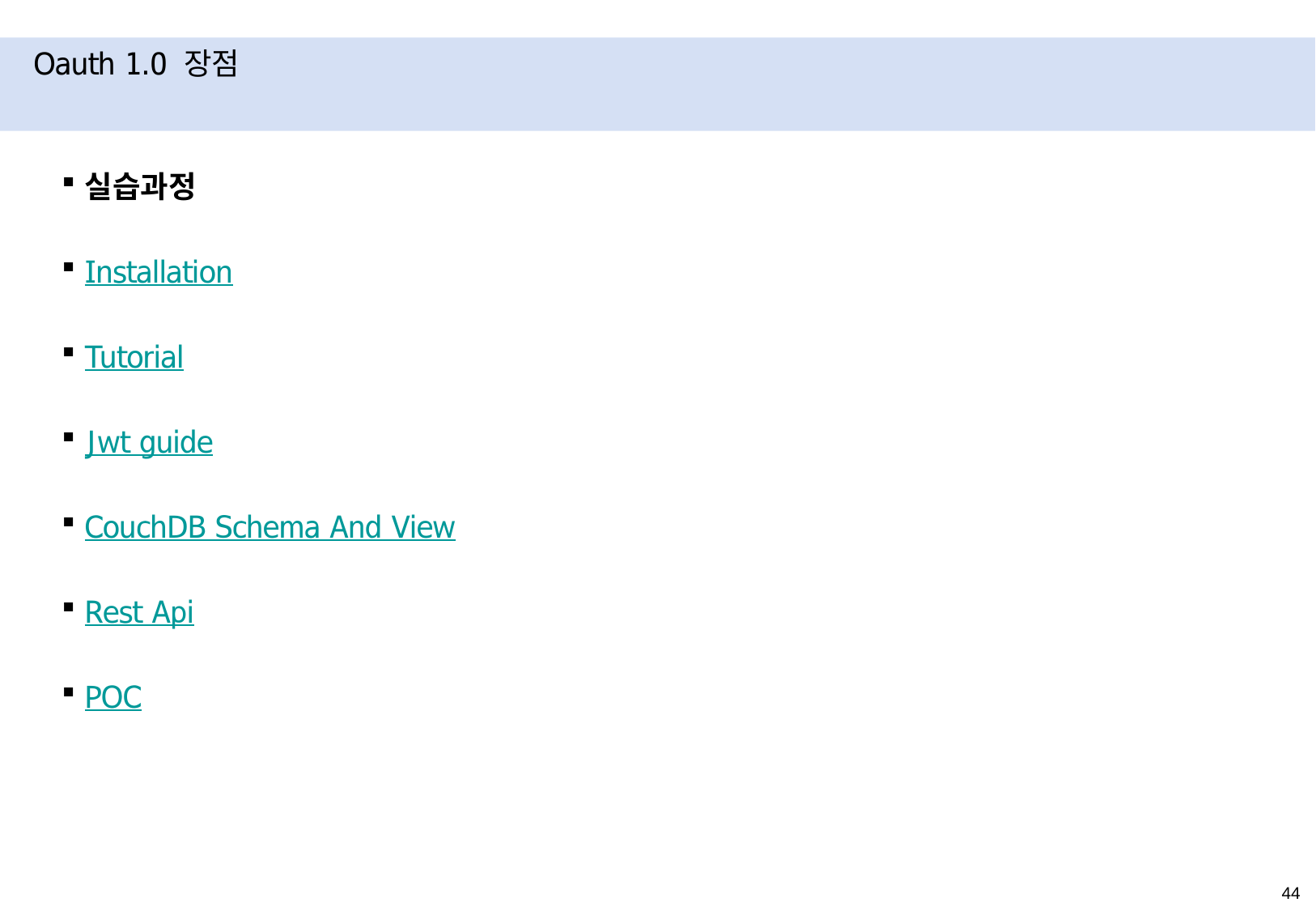

# Oauth 1.0 장점
실습과정

Installation

Tutorial

Jwt guide

CouchDB Schema And View

Rest Api

POC